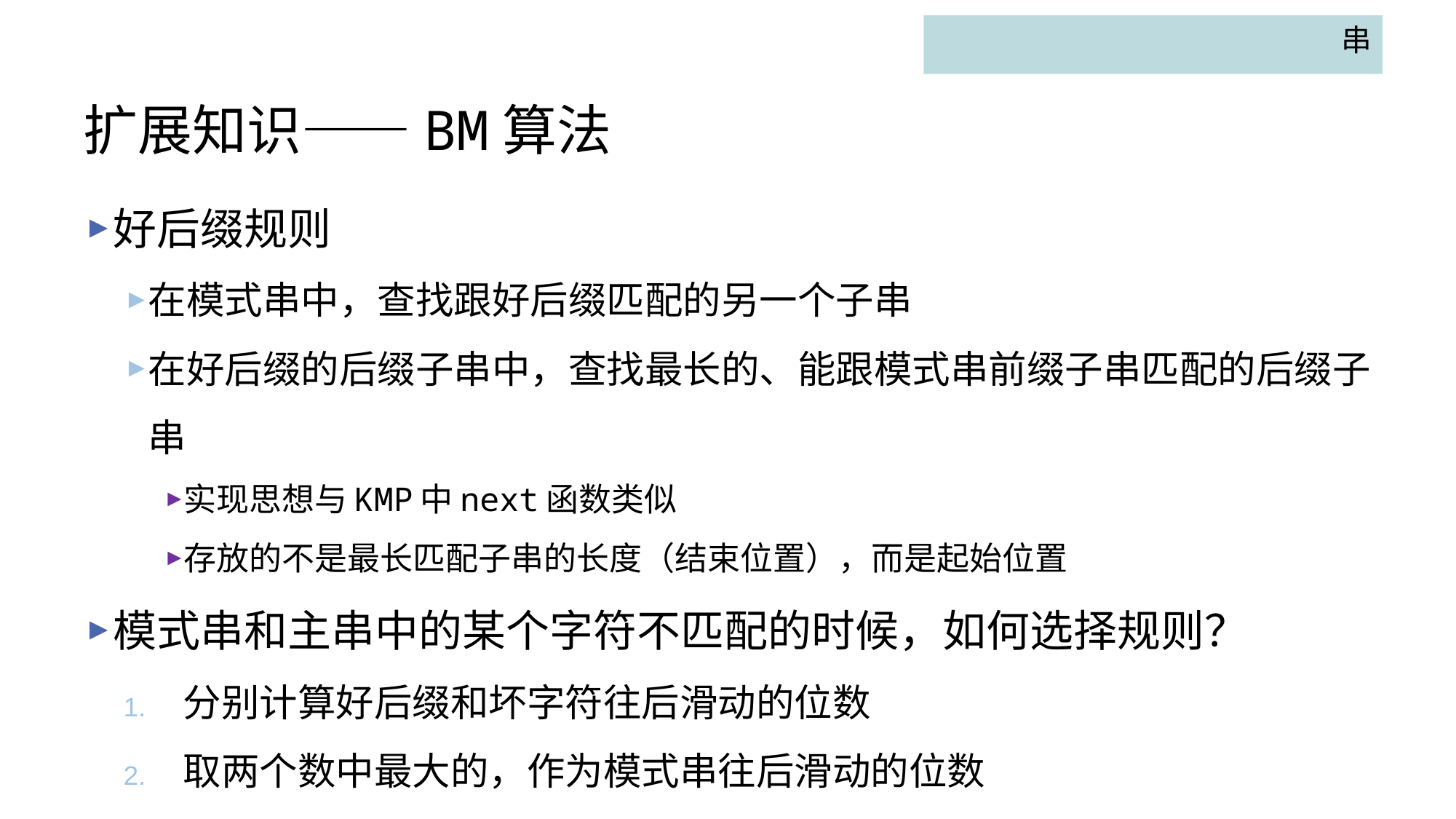

串

# 扩展知识——BM算法
好后缀规则
在模式串中，查找跟好后缀匹配的另一个子串
在好后缀的后缀子串中，查找最长的、能跟模式串前缀子串匹配的后缀子串
实现思想与KMP中next函数类似
存放的不是最长匹配子串的长度（结束位置），而是起始位置
模式串和主串中的某个字符不匹配的时候，如何选择规则？
分别计算好后缀和坏字符往后滑动的位数
取两个数中最大的，作为模式串往后滑动的位数